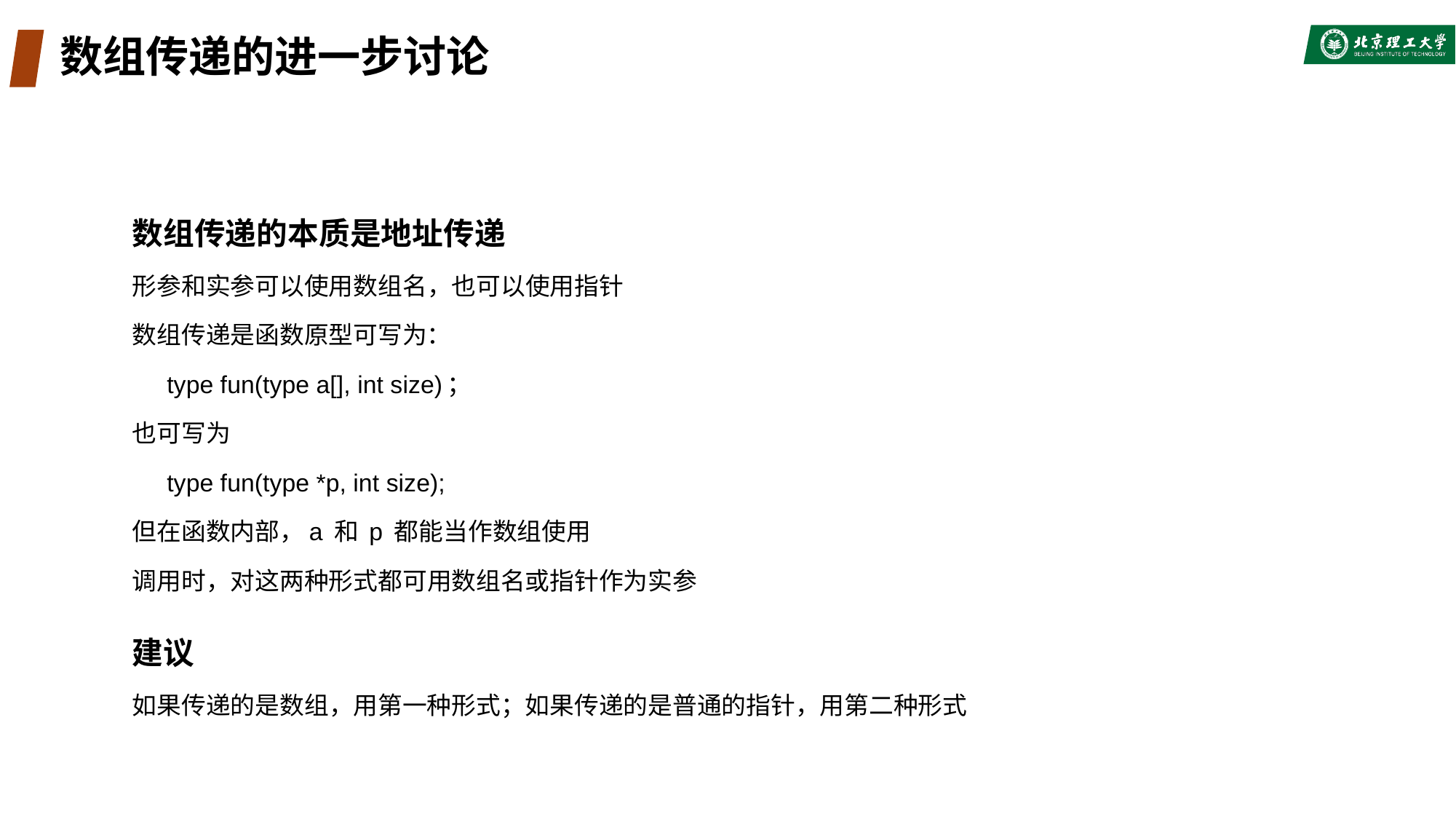

# 数组传递的进一步讨论
数组传递的本质是地址传递
形参和实参可以使用数组名，也可以使用指针
数组传递是函数原型可写为：
     type fun(type a[], int size)；
也可写为
     type fun(type *p, int size);
但在函数内部，a 和 p 都能当作数组使用
调用时，对这两种形式都可用数组名或指针作为实参
建议
如果传递的是数组，用第一种形式；如果传递的是普通的指针，用第二种形式